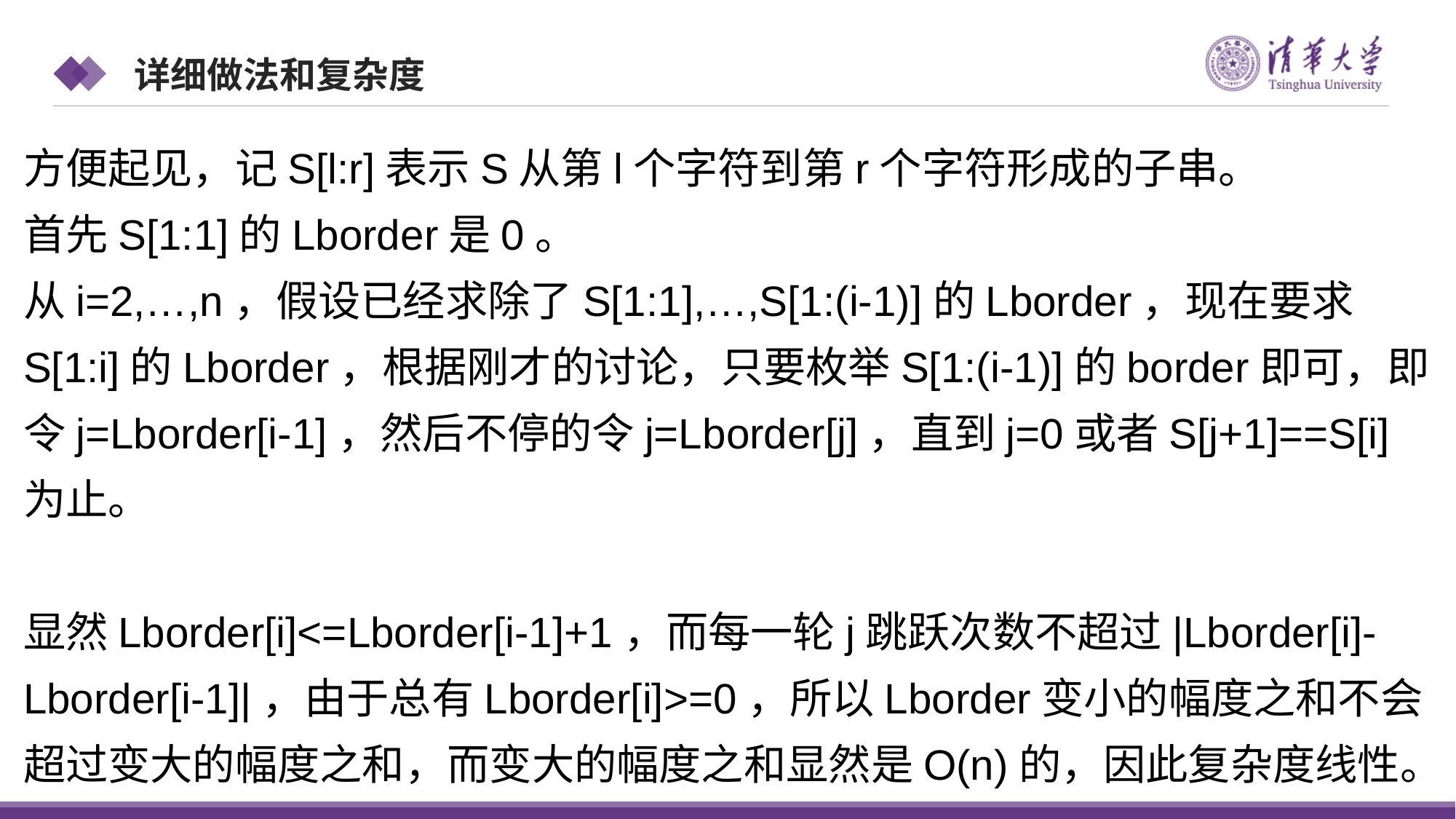

详细做法和复杂度
方便起见，记S[l:r]表示S从第l个字符到第r个字符形成的子串。
首先S[1:1]的Lborder是0。
从i=2,…,n，假设已经求除了S[1:1],…,S[1:(i-1)]的Lborder，现在要求S[1:i]的Lborder，根据刚才的讨论，只要枚举S[1:(i-1)]的border即可，即令j=Lborder[i-1]，然后不停的令j=Lborder[j]，直到j=0或者S[j+1]==S[i]为止。

显然Lborder[i]<=Lborder[i-1]+1，而每一轮j跳跃次数不超过|Lborder[i]-Lborder[i-1]|，由于总有Lborder[i]>=0，所以Lborder变小的幅度之和不会超过变大的幅度之和，而变大的幅度之和显然是O(n)的，因此复杂度线性。